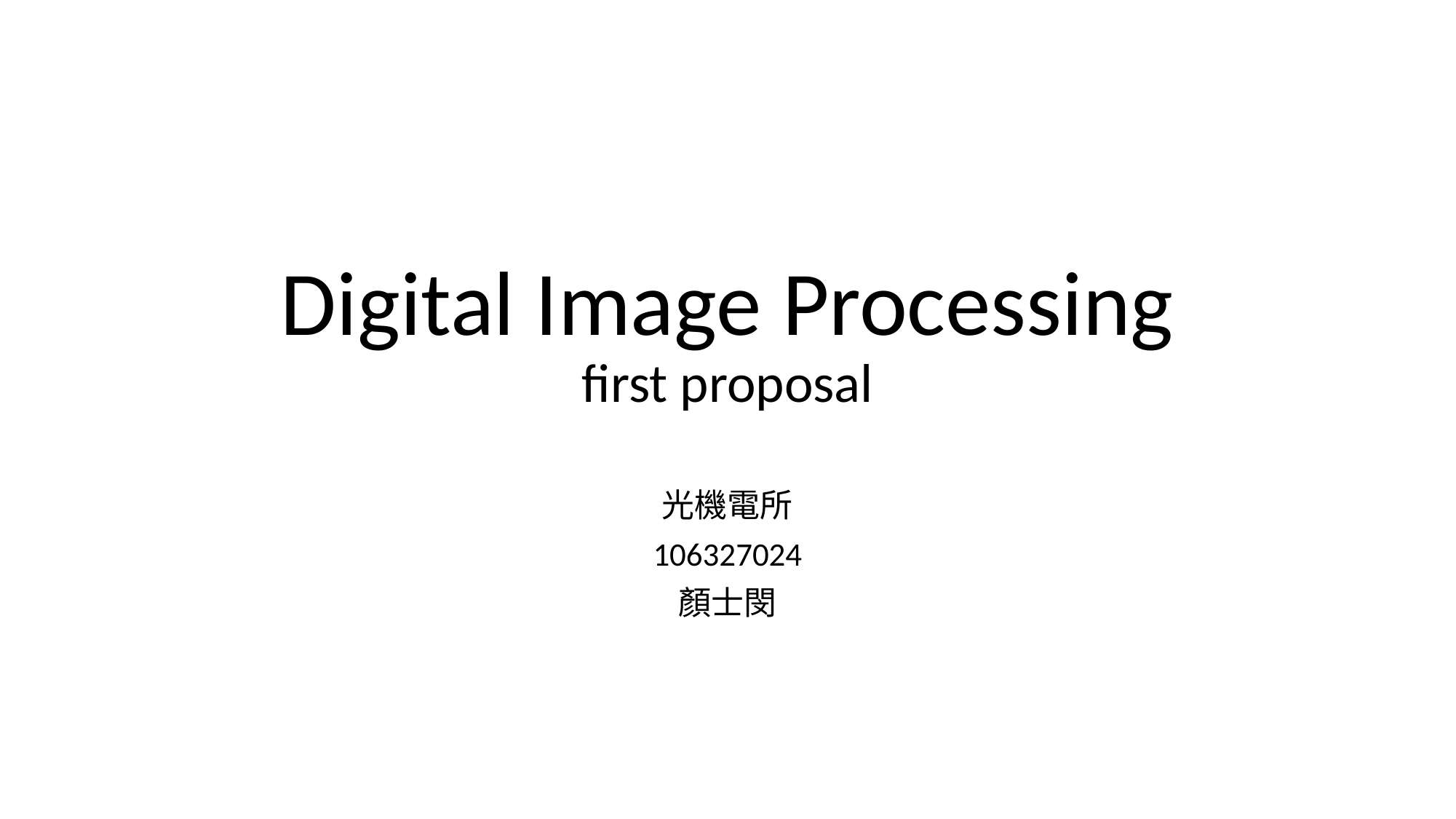

# Digital Image Processing first proposal

光機電所
106327024
顏士閔